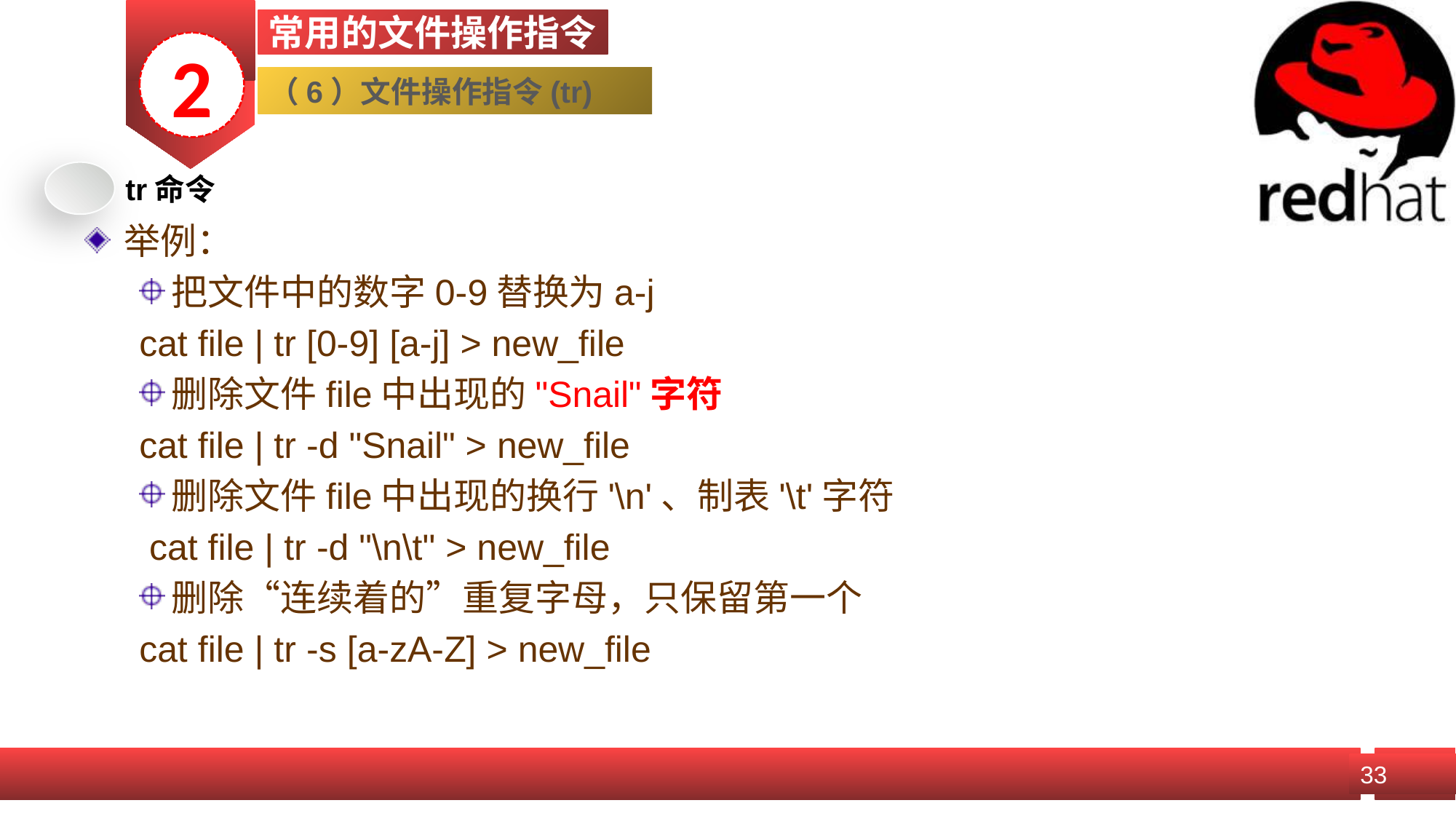

常用的文件操作指令
2
（6）文件操作指令(tr)

tr命令
举例：
把文件中的数字0-9替换为a-j
cat file | tr [0-9] [a-j] > new_file
删除文件file中出现的"Snail"字符
cat file | tr -d "Snail" > new_file
删除文件file中出现的换行'\n'、制表'\t'字符
 cat file | tr -d "\n\t" > new_file
删除“连续着的”重复字母，只保留第一个
cat file | tr -s [a-zA-Z] > new_file